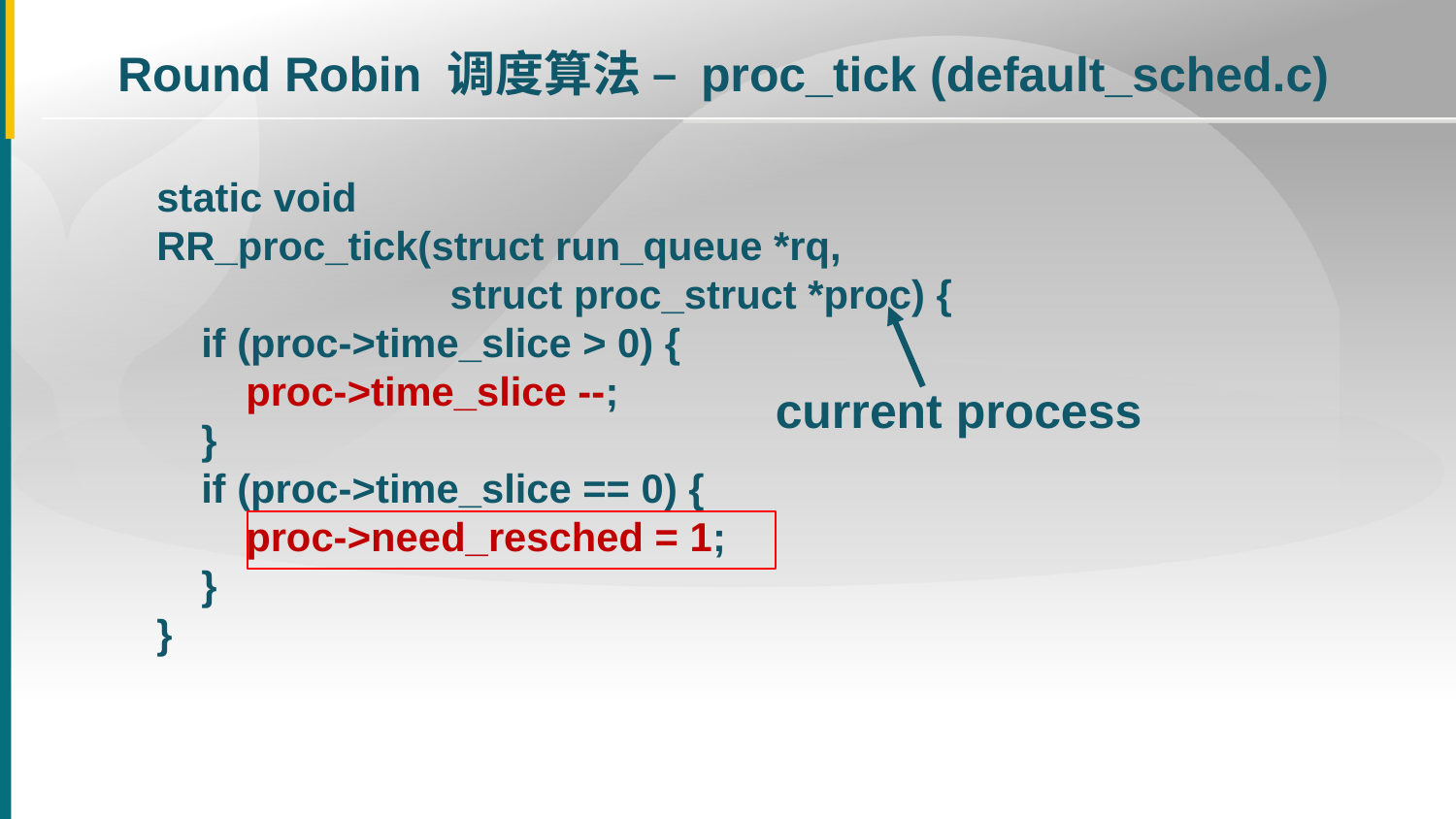

Round Robin 调度算法 – proc_tick (default_sched.c)
static void
RR_proc_tick(struct run_queue *rq,
　　　　　　　struct proc_struct *proc) {
    if (proc->time_slice > 0) {
        proc->time_slice --;
    }
    if (proc->time_slice == 0) {
        proc->need_resched = 1;
    }
}
current process